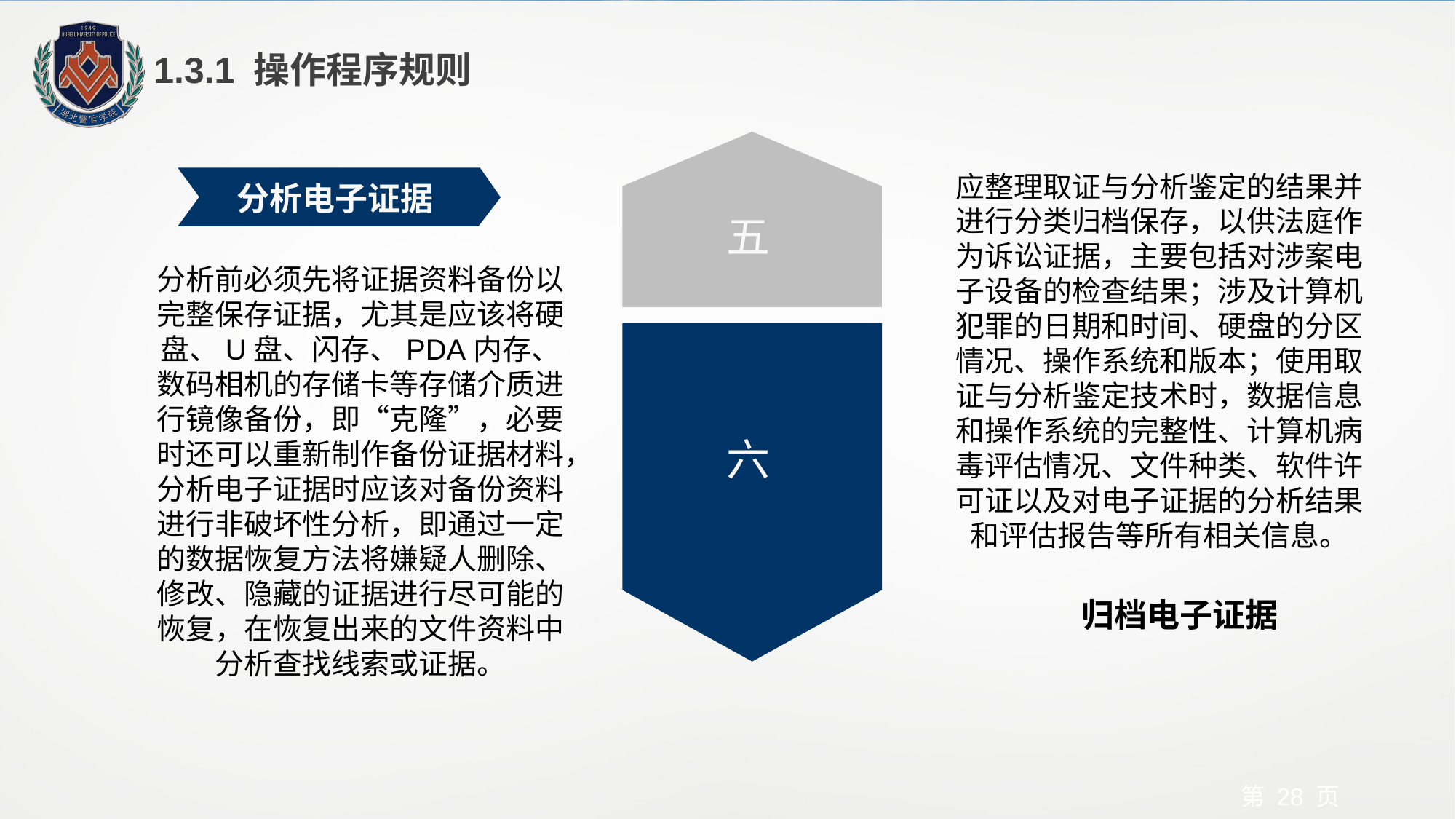

1.3.1 操作程序规则

五
应整理取证与分析鉴定的结果并进行分类归档保存，以供法庭作为诉讼证据，主要包括对涉案电子设备的检查结果；涉及计算机犯罪的日期和时间、硬盘的分区情况、操作系统和版本；使用取证与分析鉴定技术时，数据信息和操作系统的完整性、计算机病毒评估情况、文件种类、软件许可证以及对电子证据的分析结果和评估报告等所有相关信息。

分析电子证据
分析前必须先将证据资料备份以完整保存证据，尤其是应该将硬盘、U盘、闪存、PDA内存、数码相机的存储卡等存储介质进行镜像备份，即“克隆”，必要时还可以重新制作备份证据材料，分析电子证据时应该对备份资料进行非破坏性分析，即通过一定的数据恢复方法将嫌疑人删除、修改、隐藏的证据进行尽可能的恢复，在恢复出来的文件资料中分析查找线索或证据。

六
归档电子证据